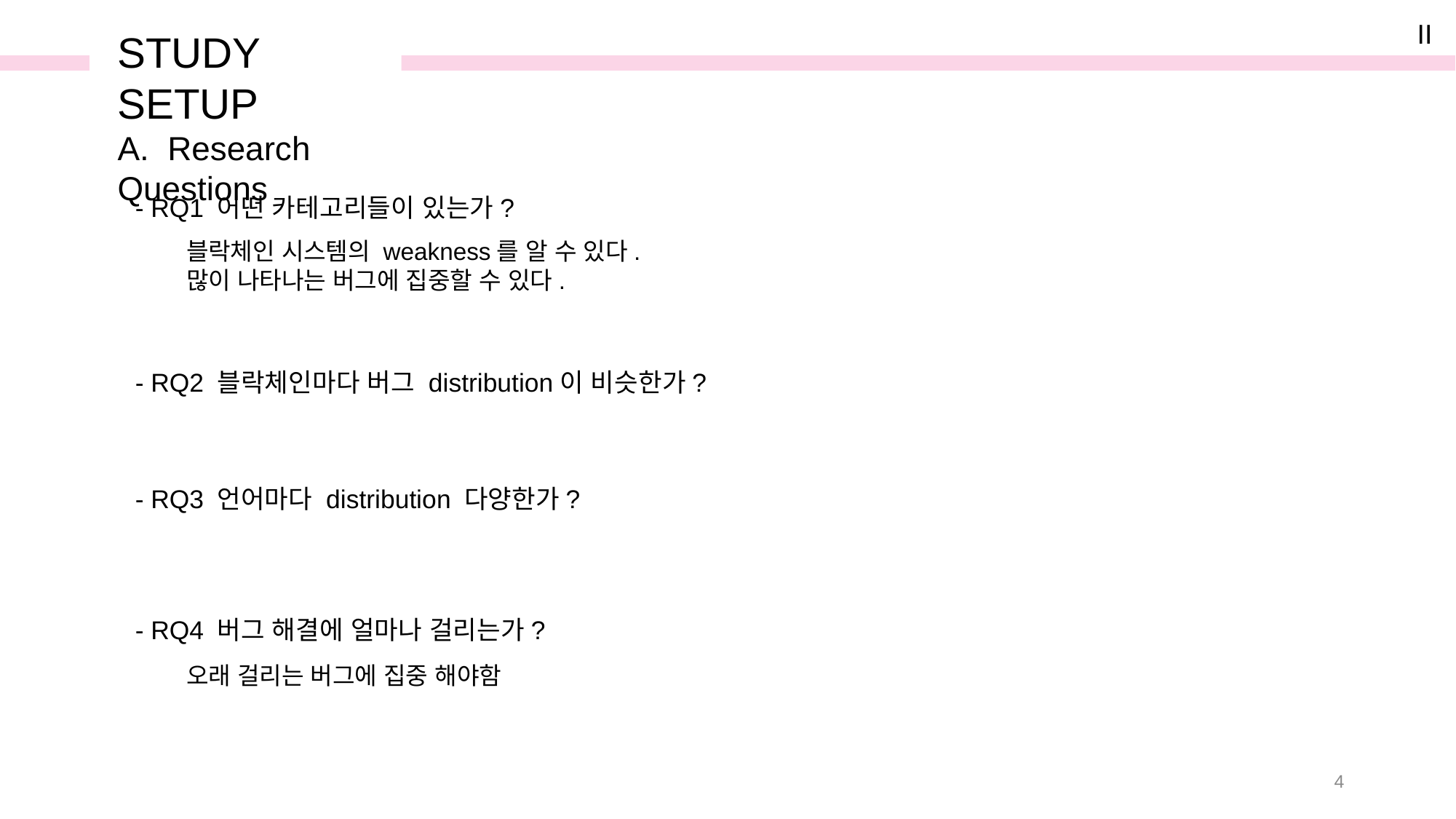

II
STUDY SETUP
A.  Research Questions

- RQ1 어떤 카테고리들이 있는가?
블락체인 시스템의 weakness를 알 수 있다.
많이 나타나는 버그에 집중할 수 있다.
- RQ2 블락체인마다 버그 distribution이 비슷한가?
- RQ3 언어마다 distribution 다양한가?
- RQ4 버그 해결에 얼마나 걸리는가?
오래 걸리는 버그에 집중 해야함
4